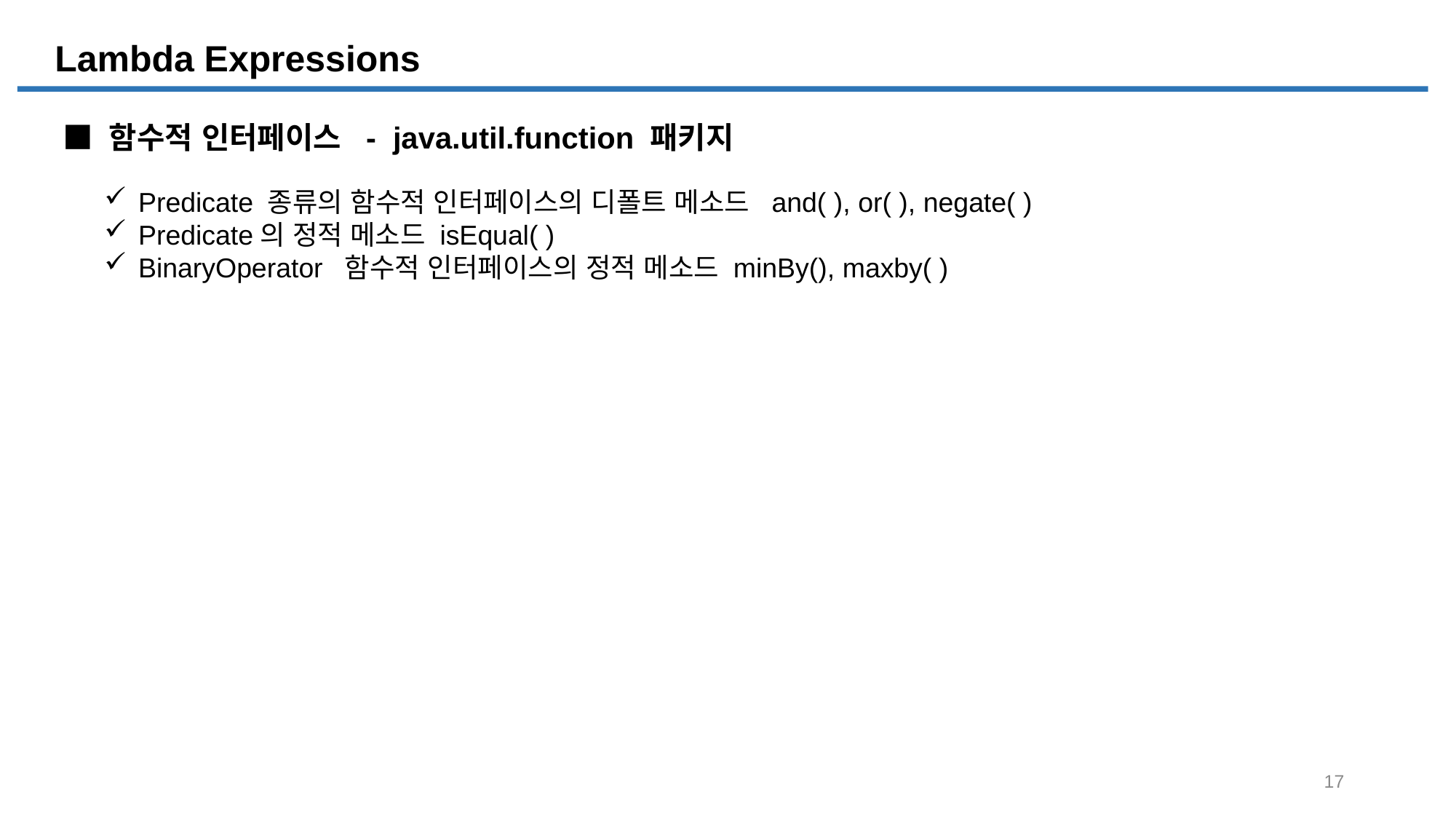

Lambda Expressions

■ 함수적 인터페이스  -  java.util.function 패키지
Predicate 종류의 함수적 인터페이스의 디폴트 메소드  and( ), or( ), negate( )
Predicate의 정적 메소드 isEqual( )
BinaryOperator  함수적 인터페이스의 정적 메소드 minBy(), maxby( )
17